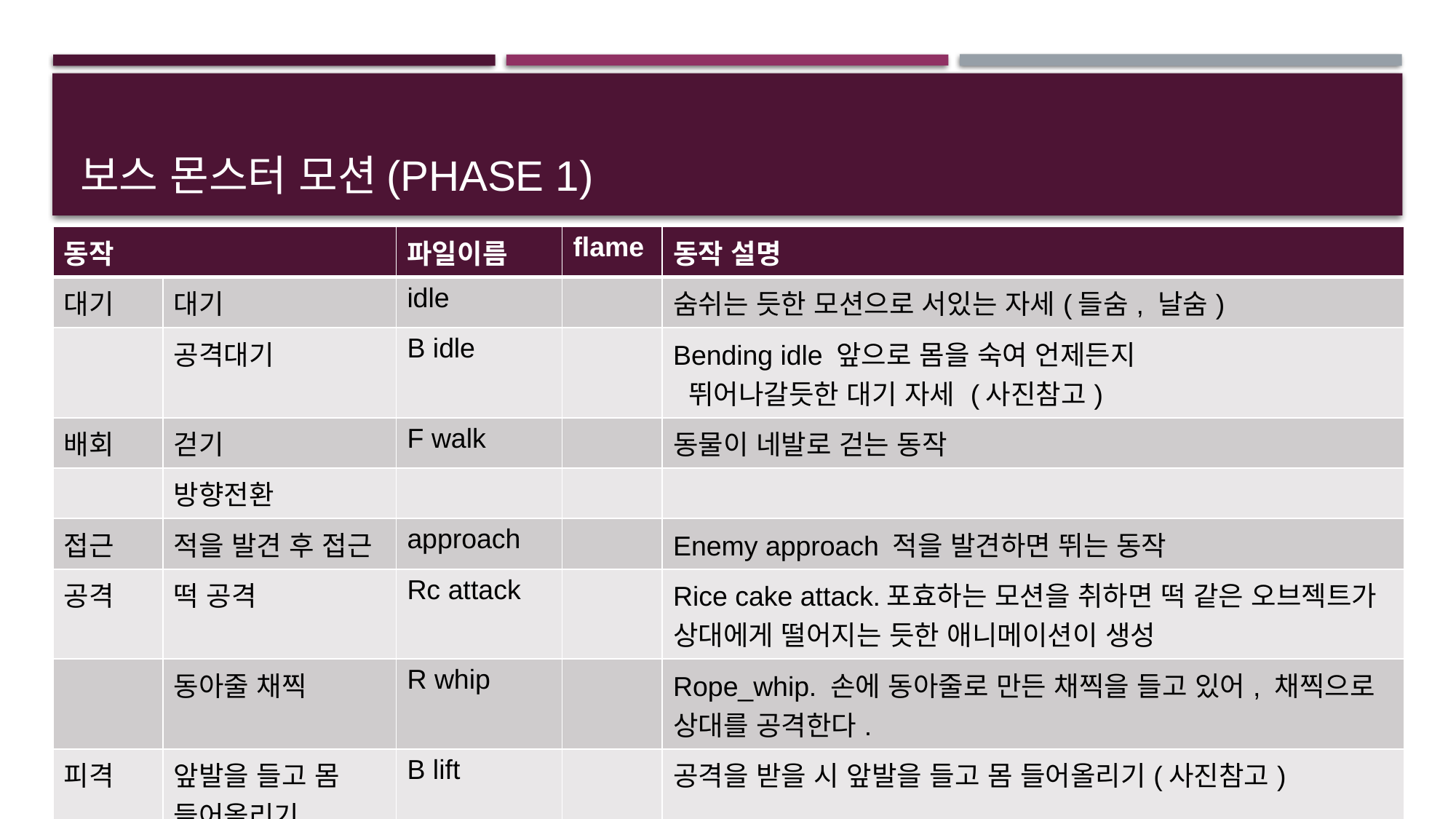

# 보스 몬스터 모션(phase 1)
| 동작 |  | 파일이름 | flame | 동작 설명 |
| --- | --- | --- | --- | --- |
| 대기 | 대기 | idle |  | 숨쉬는 듯한 모션으로 서있는 자세(들숨, 날숨) |
|  | 공격대기 | B idle |  | Bending idle 앞으로 몸을 숙여 언제든지 뛰어나갈듯한 대기 자세 (사진참고) |
| 배회 | 걷기 | F walk |  | 동물이 네발로 걷는 동작 |
|  | 방향전환 |  |  |  |
| 접근 | 적을 발견 후 접근 | approach |  | Enemy approach 적을 발견하면 뛰는 동작 |
| 공격 | 떡 공격 | Rc attack |  | Rice cake attack.포효하는 모션을 취하면 떡 같은 오브젝트가 상대에게 떨어지는 듯한 애니메이션이 생성 |
|  | 동아줄 채찍 | R whip |  | Rope\_whip. 손에 동아줄로 만든 채찍을 들고 있어, 채찍으로 상대를 공격한다. |
| 피격 | 앞발을 들고 몸 들어올리기 | B lift |  | 공격을 받을 시 앞발을 들고 몸 들어올리기(사진참고) |
|  | 옆으로 넘어지기 | S fall |  | 상태 불능일때 풀썩 옆으로 넘어지는 동작 |